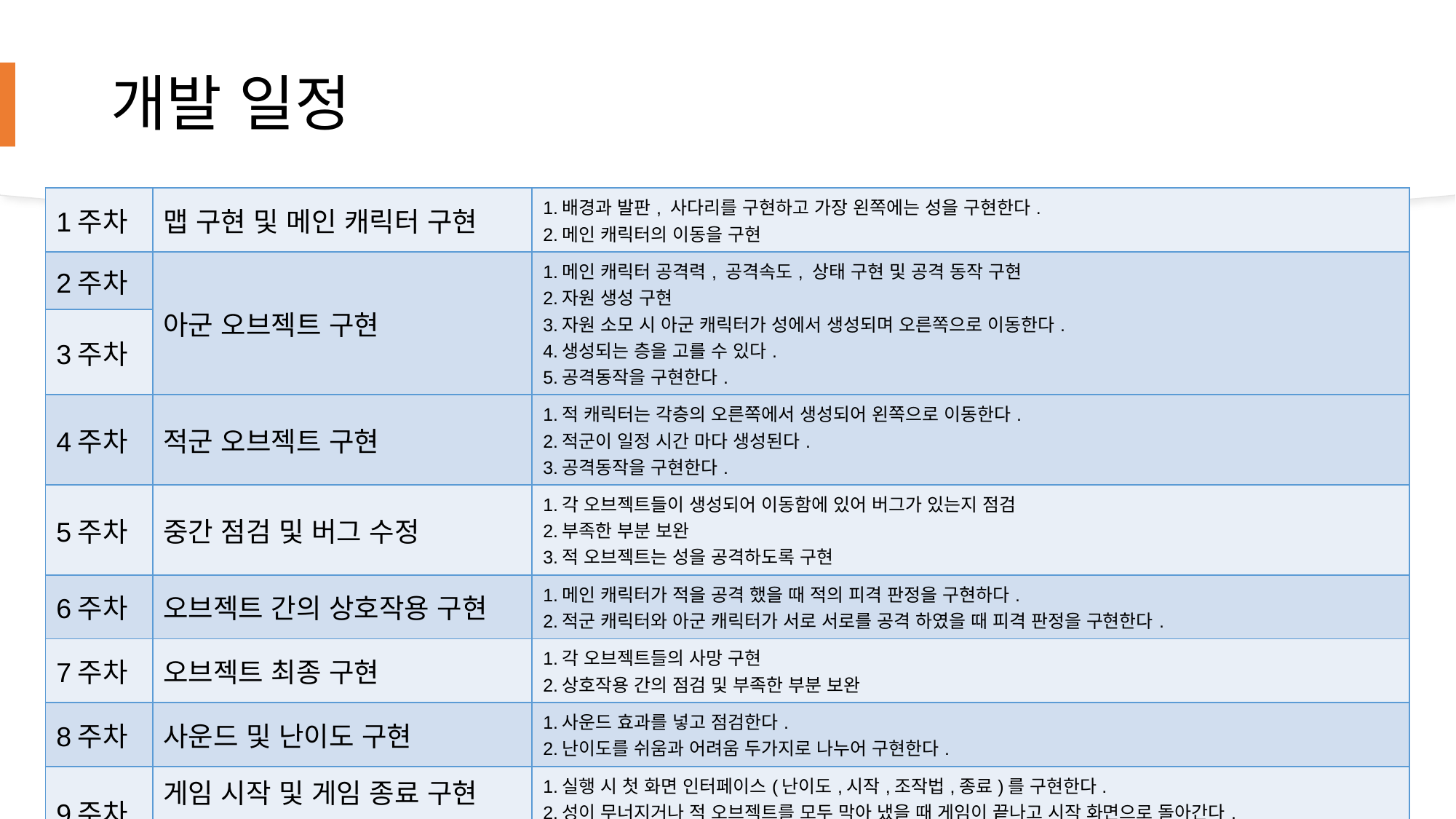

# 개발 일정

| 1주차 | 맵 구현 및 메인 캐릭터 구현 | 1.배경과 발판, 사다리를 구현하고 가장 왼쪽에는 성을 구현한다. 2.메인 캐릭터의 이동을 구현 |
| --- | --- | --- |
| 2주차 | 아군 오브젝트 구현 | 1.메인 캐릭터 공격력, 공격속도, 상태 구현 및 공격 동작 구현 2.자원 생성 구현 3.자원 소모 시 아군 캐릭터가 성에서 생성되며 오른쪽으로 이동한다. 4.생성되는 층을 고를 수 있다. 5.공격동작을 구현한다. |
| 3주차 |  |  |
| 4주차 | 적군 오브젝트 구현 | 1.적 캐릭터는 각층의 오른쪽에서 생성되어 왼쪽으로 이동한다. 2.적군이 일정 시간 마다 생성된다. 3.공격동작을 구현한다. |
| 5주차 | 중간 점검 및 버그 수정 | 1.각 오브젝트들이 생성되어 이동함에 있어 버그가 있는지 점검 2.부족한 부분 보완 3.적 오브젝트는 성을 공격하도록 구현 |
| 6주차 | 오브젝트 간의 상호작용 구현 | 1.메인 캐릭터가 적을 공격 했을 때 적의 피격 판정을 구현하다. 2.적군 캐릭터와 아군 캐릭터가 서로 서로를 공격 하였을 때 피격 판정을 구현한다. |
| 7주차 | 오브젝트 최종 구현 | 1.각 오브젝트들의 사망 구현 2.상호작용 간의 점검 및 부족한 부분 보완 |
| 8주차 | 사운드 및 난이도 구현 | 1.사운드 효과를 넣고 점검한다. 2.난이도를 쉬움과 어려움 두가지로 나누어 구현한다. |
| 9주차 | 게임 시작 및 게임 종료 구현 및 밸런스 조정 | 1.실행 시 첫 화면 인터페이스(난이도,시작,조작법,종료)를 구현한다. 2.성이 무너지거나 적 오브젝트를 모두 막아 냈을 때 게임이 끝나고 시작 화면으로 돌아간다. 3.게임 밸런스를 조정한다. |
| 10주차 | 마무리 | 최종 점검 및 릴리즈 |